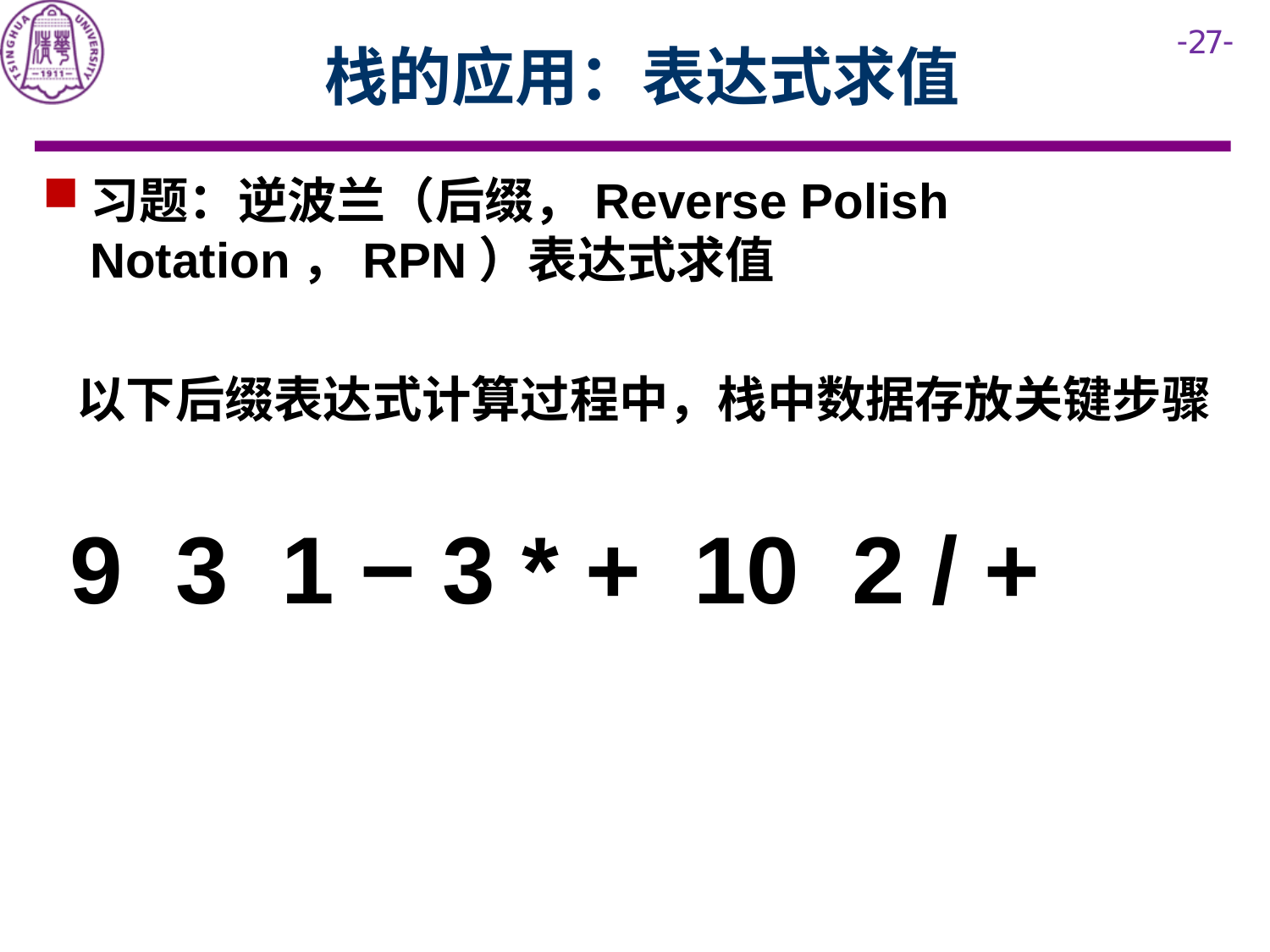

# 栈的应用：表达式求值
习题：逆波兰（后缀，Reverse Polish Notation，RPN）表达式求值

  以下后缀表达式计算过程中，栈中数据存放关键步骤

  9  3  1 − 3 * +  10  2 / +